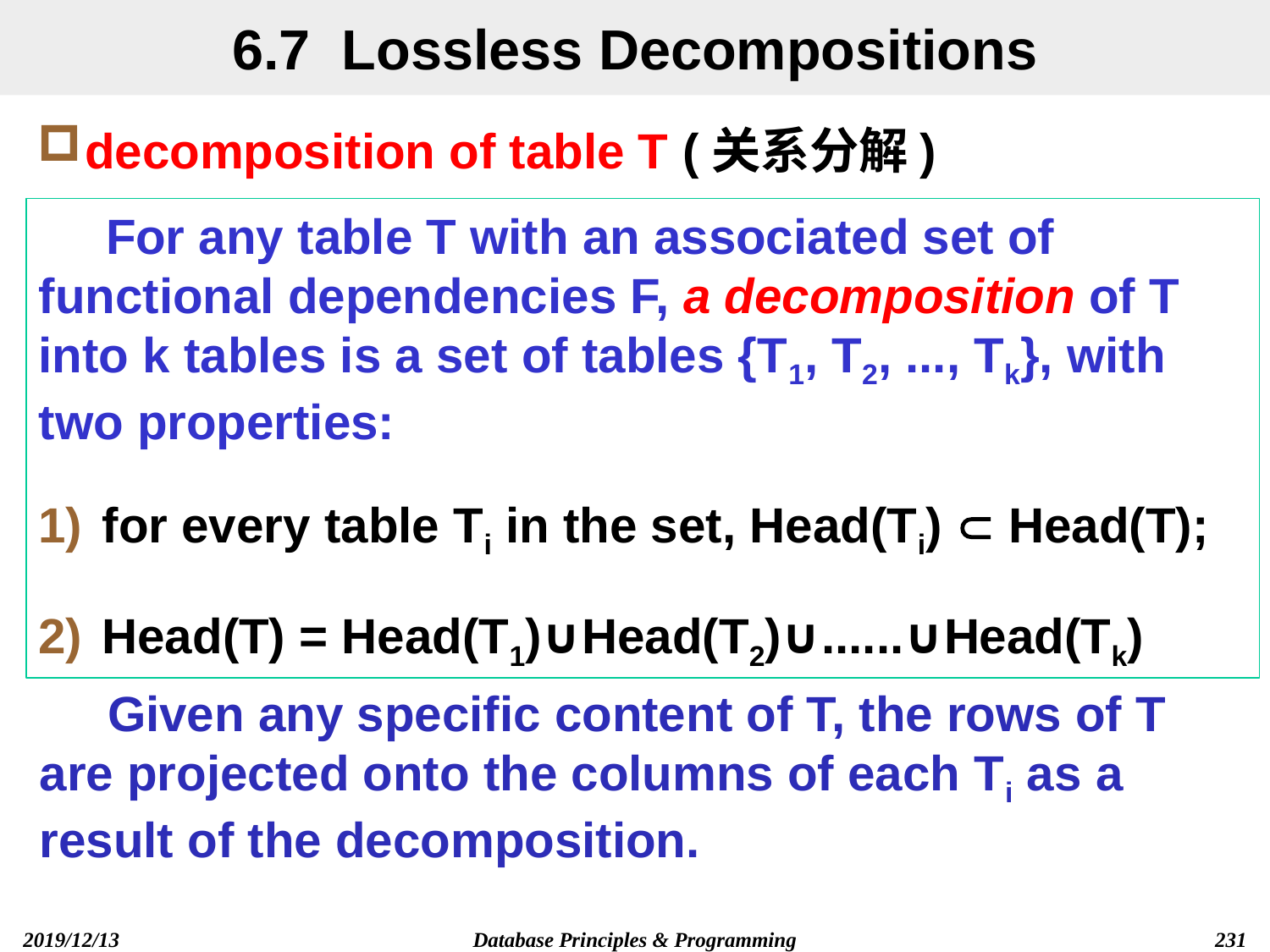

# 6.7  Lossless Decompositions
decomposition of table T (关系分解)
For any table T with an associated set of functional dependencies F, a decomposition of T into k tables is a set of tables {T1, T2, ..., Tk}, with two properties:
for every table Ti in the set, Head(Ti) ⊂ Head(T);
Head(T) = Head(T1)∪Head(T2)∪......∪Head(Tk)
Given any specific content of T, the rows of T are projected onto the columns of each Ti as a result of the decomposition.
2019/12/13
Database Principles & Programming
231